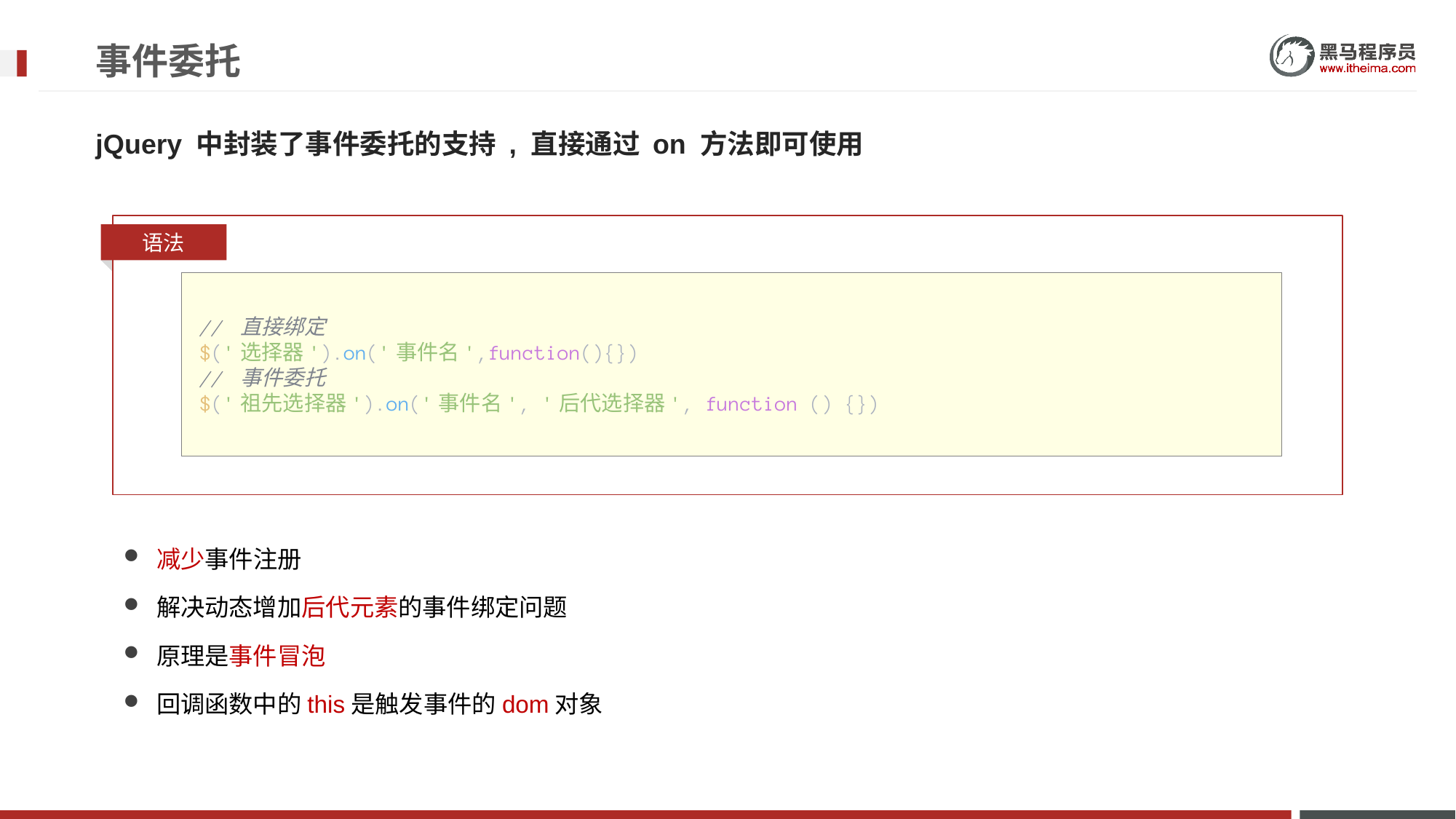

# 事件委托
jQuery 中封装了事件委托的支持 , 直接通过 on 方法即可使用

语法

      // 直接绑定
      $('选择器').on('事件名',function(){})
      // 事件委托
      $('祖先选择器').on('事件名', '后代选择器', function () {})
减少事件注册
解决动态增加后代元素的事件绑定问题
原理是事件冒泡
回调函数中的this是触发事件的dom对象